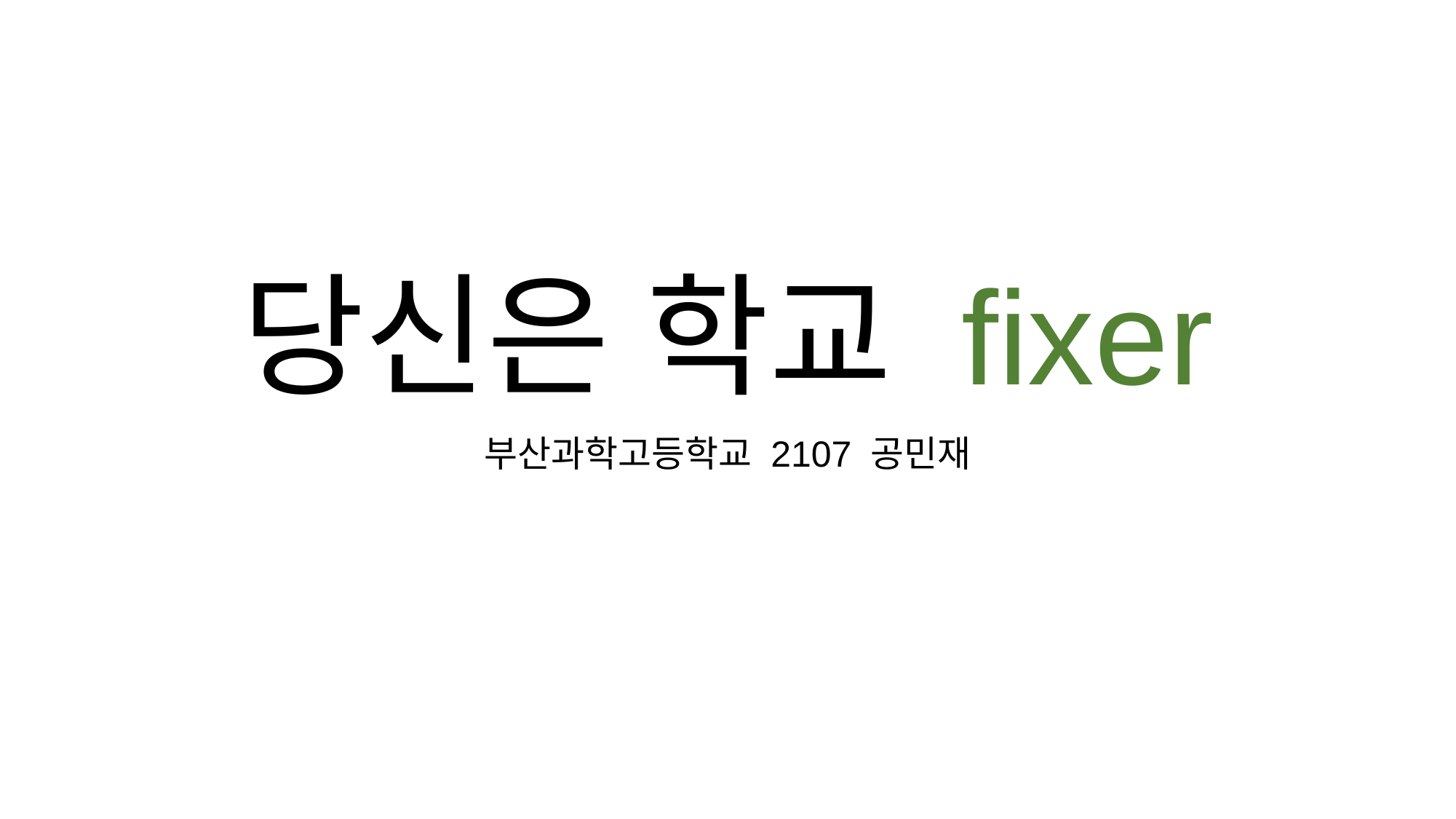

# 당신은 학교 fixer
부산과학고등학교 2107 공민재